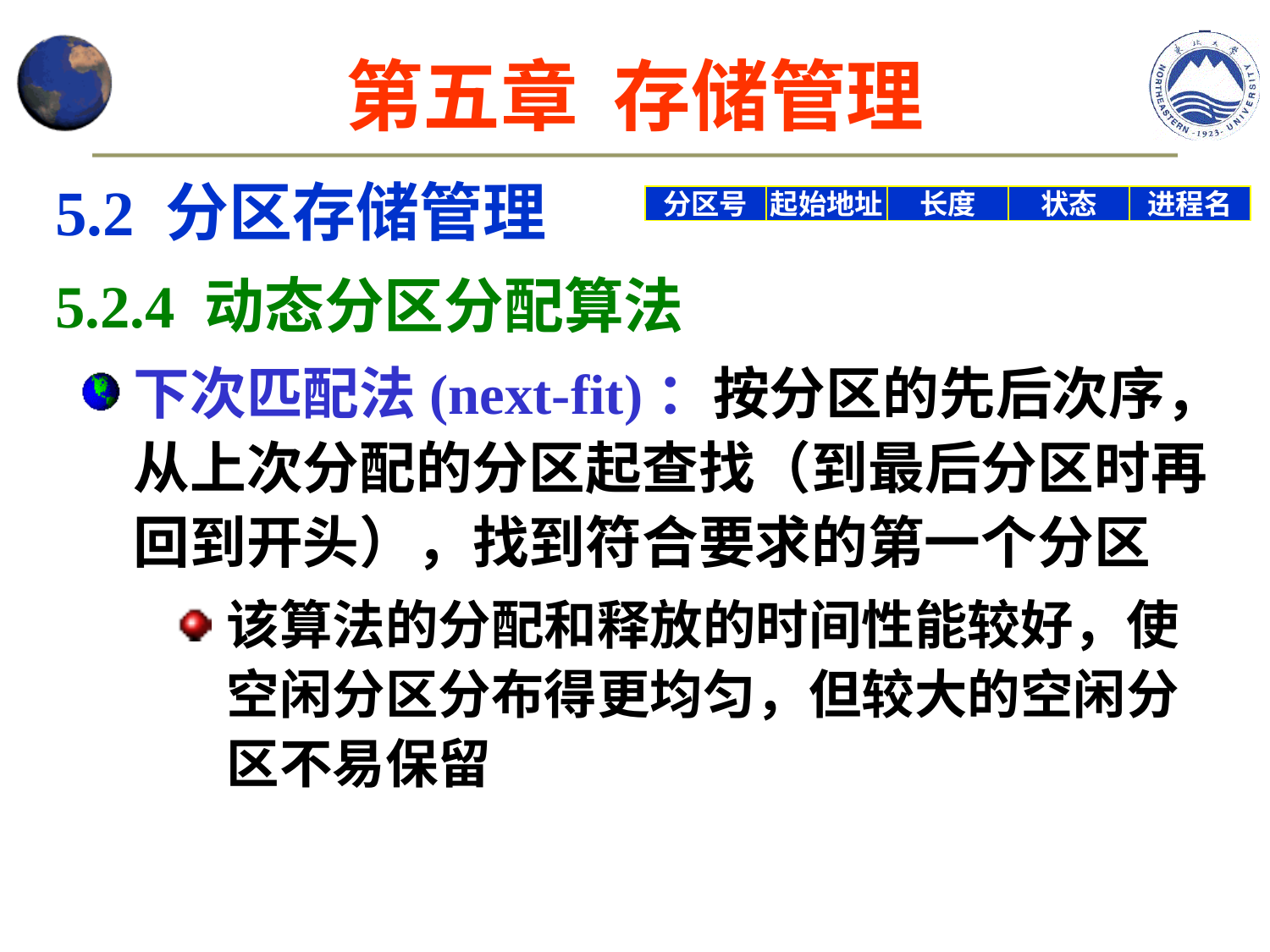

第五章  存储管理
5.2 分区存储管理
5.2.4 动态分区分配算法
下次匹配法(next-fit)：按分区的先后次序，从上次分配的分区起查找（到最后分区时再回到开头），找到符合要求的第一个分区
该算法的分配和释放的时间性能较好，使空闲分区分布得更均匀，但较大的空闲分区不易保留
分区号
起始地址
长度
状态
进程名